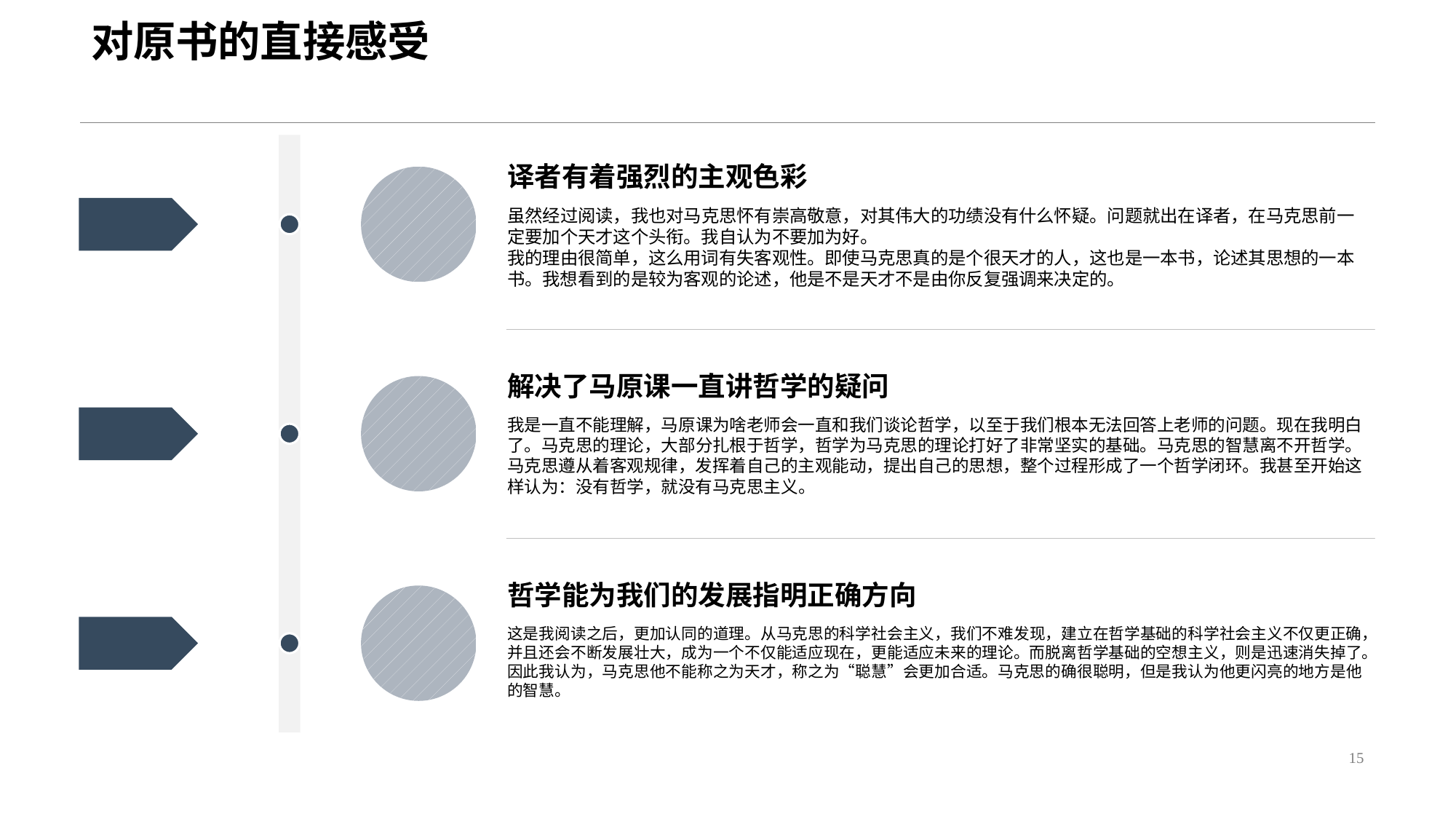

# 对原书的直接感受

译者有着强烈的主观色彩
虽然经过阅读，我也对马克思怀有崇高敬意，对其伟大的功绩没有什么怀疑。问题就出在译者，在马克思前一定要加个天才这个头衔。我自认为不要加为好。
我的理由很简单，这么用词有失客观性。即使马克思真的是个很天才的人，这也是一本书，论述其思想的一本书。我想看到的是较为客观的论述，他是不是天才不是由你反复强调来决定的。

解决了马原课一直讲哲学的疑问
我是一直不能理解，马原课为啥老师会一直和我们谈论哲学，以至于我们根本无法回答上老师的问题。现在我明白了。马克思的理论，大部分扎根于哲学，哲学为马克思的理论打好了非常坚实的基础。马克思的智慧离不开哲学。
马克思遵从着客观规律，发挥着自己的主观能动，提出自己的思想，整个过程形成了一个哲学闭环。我甚至开始这样认为：没有哲学，就没有马克思主义。

哲学能为我们的发展指明正确方向
这是我阅读之后，更加认同的道理。从马克思的科学社会主义，我们不难发现，建立在哲学基础的科学社会主义不仅更正确，并且还会不断发展壮大，成为一个不仅能适应现在，更能适应未来的理论。而脱离哲学基础的空想主义，则是迅速消失掉了。
因此我认为，马克思他不能称之为天才，称之为“聪慧”会更加合适。马克思的确很聪明，但是我认为他更闪亮的地方是他的智慧。

15